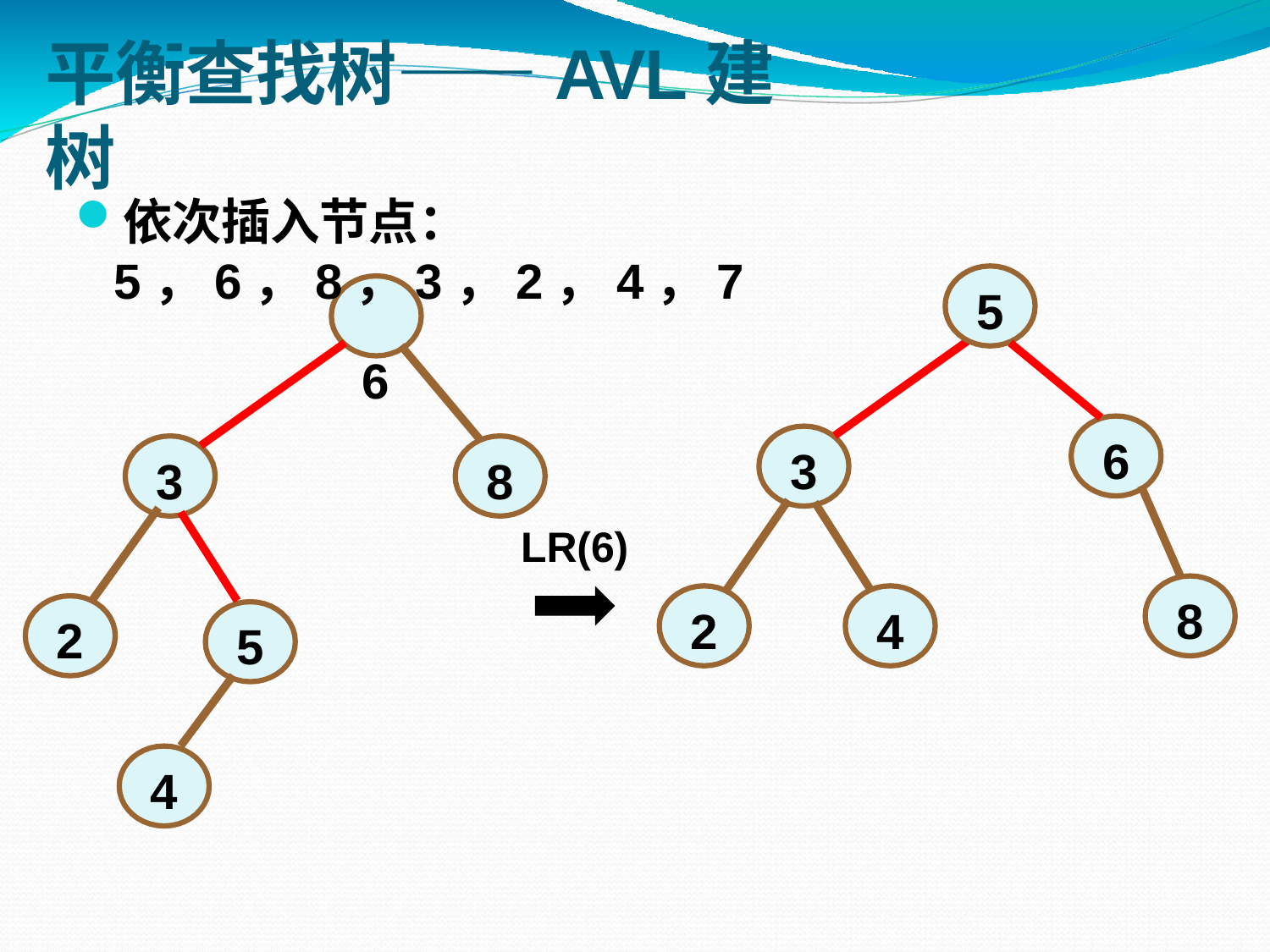

# 平衡查找树——AVL建树
依次插入节点：5，6，8，3，2，4，7
6

5

6

3
3
8

LR(6)

8

2
4

2
5

4